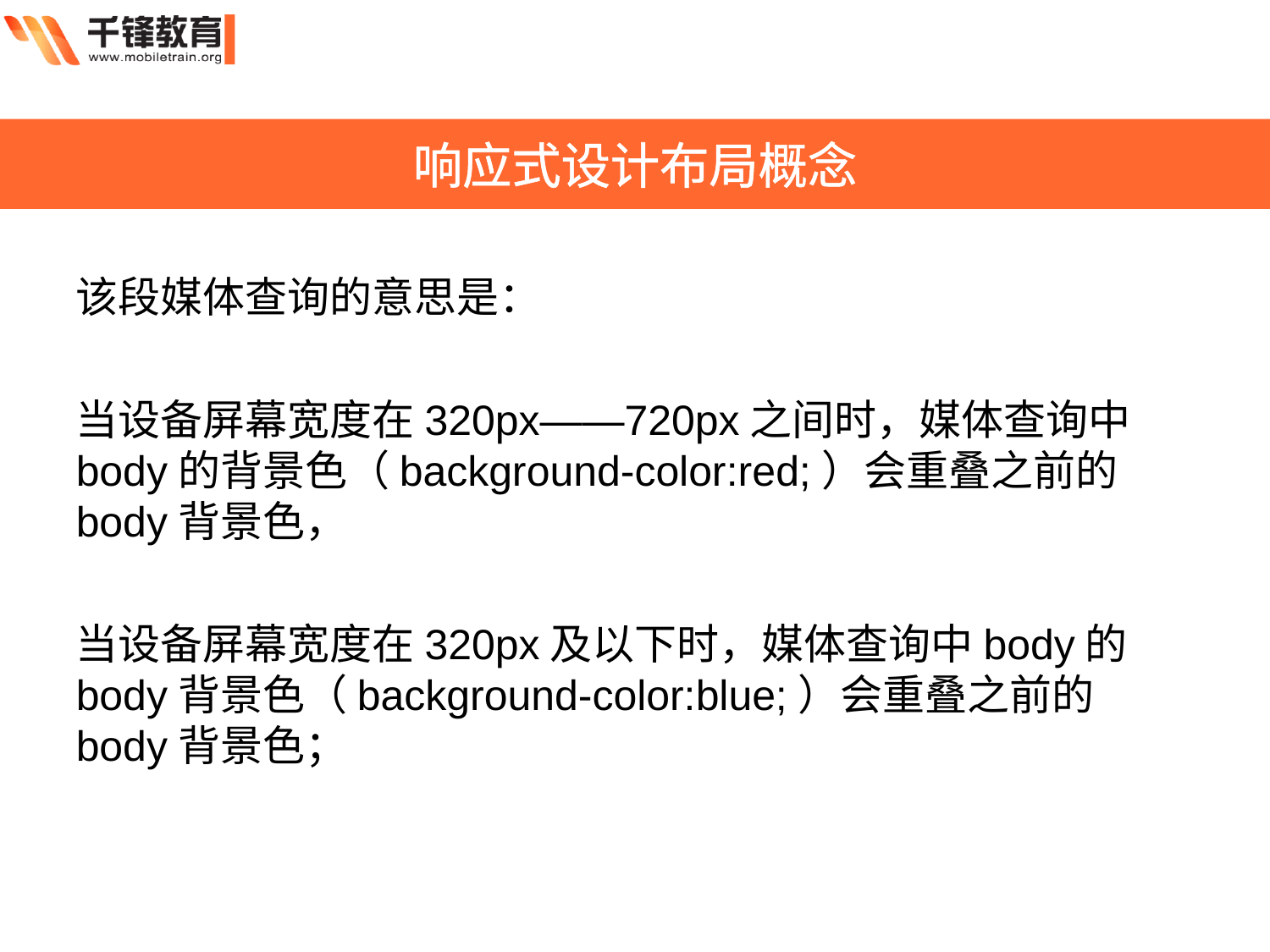

响应式设计布局概念
该段媒体查询的意思是：

当设备屏幕宽度在320px——720px之间时，媒体查询中body的背景色（background-color:red;）会重叠之前的body背景色，

当设备屏幕宽度在320px及以下时，媒体查询中body的body背景色（background-color:blue;）会重叠之前的body背景色；